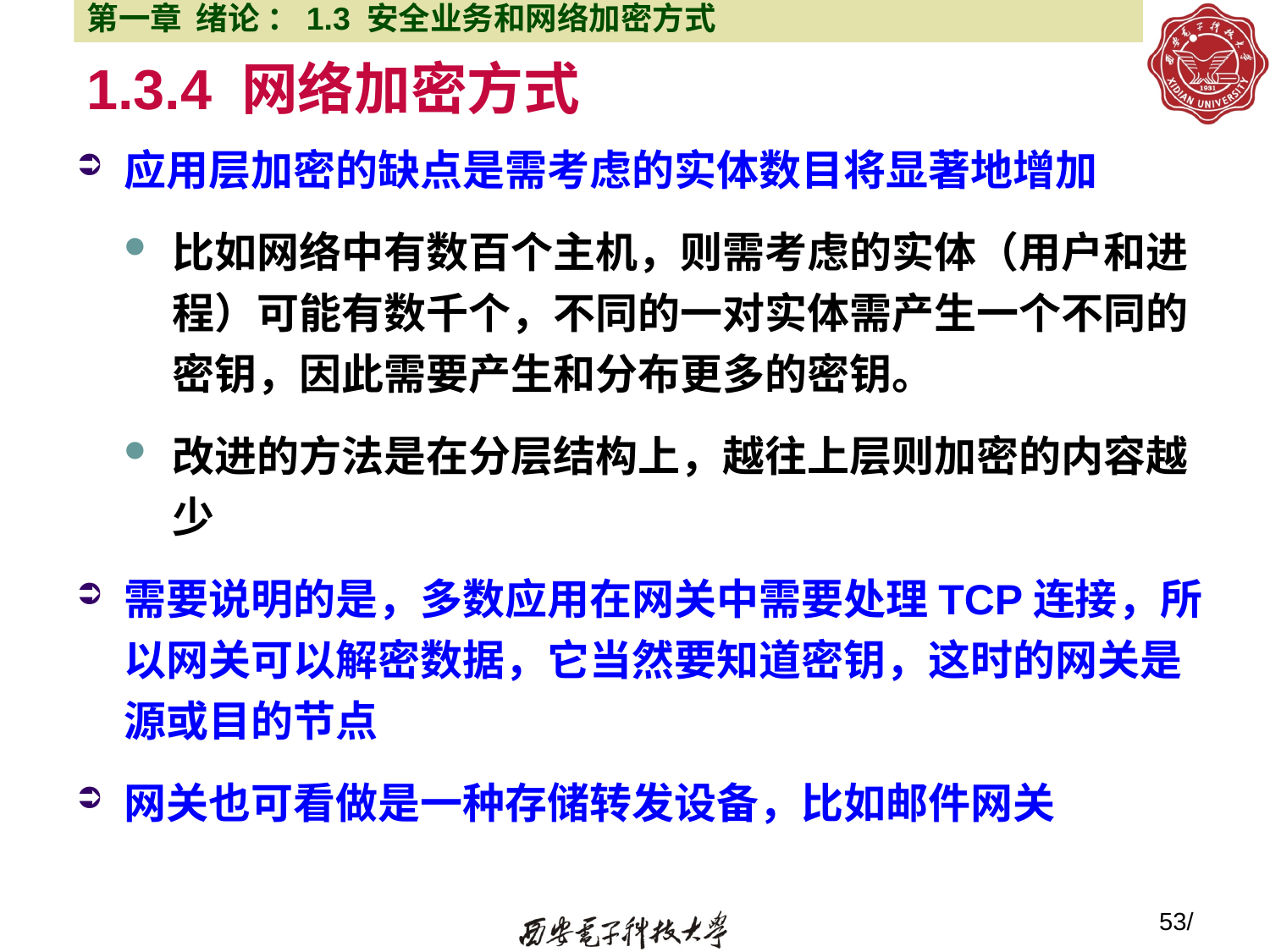

第一章  绪论 ：1.3 安全业务和网络加密方式
# 1.3.4 网络加密方式
应用层加密的缺点是需考虑的实体数目将显著地增加
比如网络中有数百个主机，则需考虑的实体（用户和进程）可能有数千个，不同的一对实体需产生一个不同的密钥，因此需要产生和分布更多的密钥。
改进的方法是在分层结构上，越往上层则加密的内容越少
需要说明的是，多数应用在网关中需要处理TCP连接，所以网关可以解密数据，它当然要知道密钥，这时的网关是源或目的节点
网关也可看做是一种存储转发设备，比如邮件网关

53/